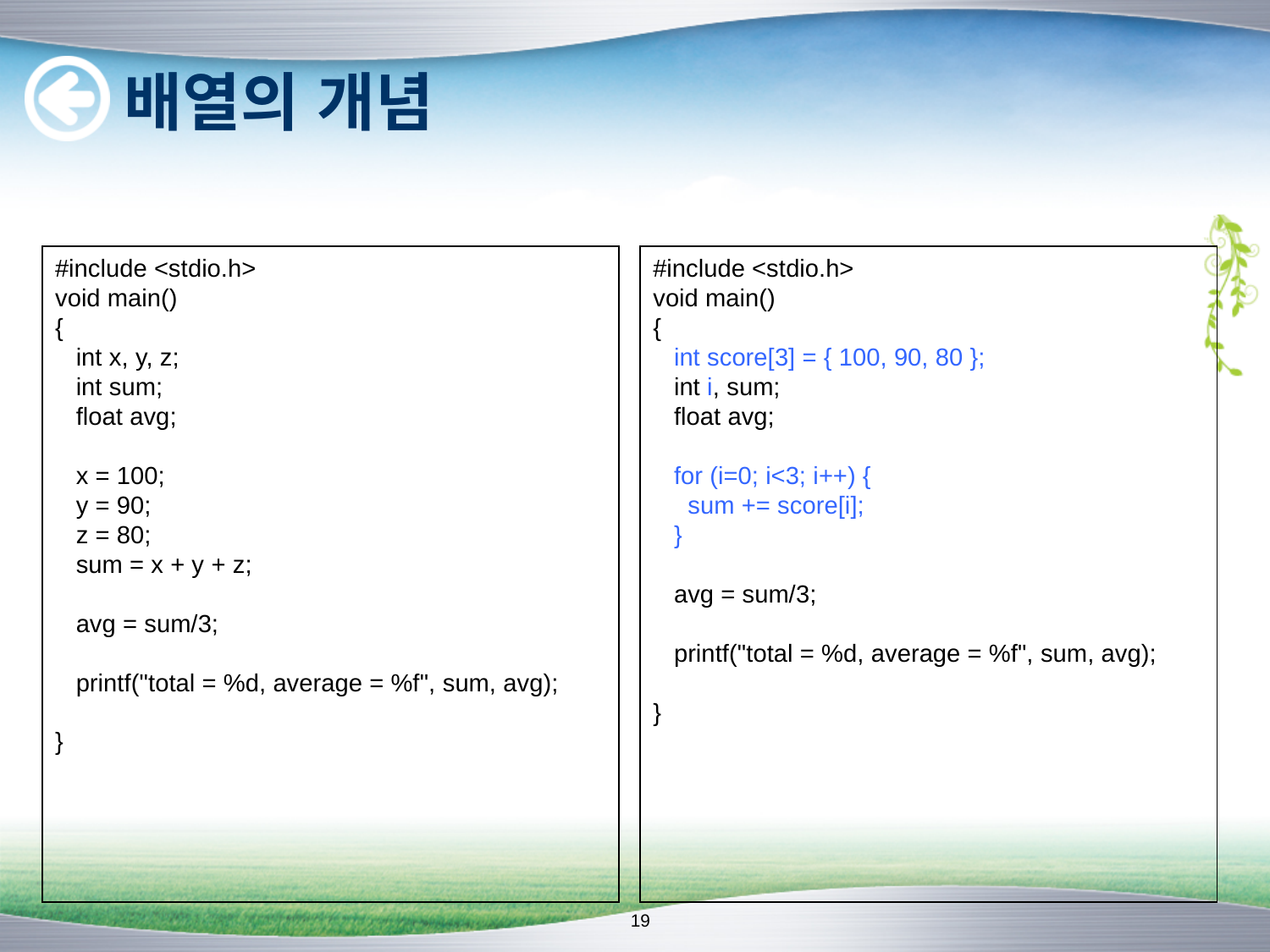

# 배열의 개념
#include <stdio.h>
void main()
{
   int x, y, z;
   int sum;
   float avg;

   x = 100;
   y = 90;
   z = 80;
   sum = x + y + z;

   avg = sum/3;

   printf("total = %d, average = %f", sum, avg);

}

#include <stdio.h>
void main()
{
   int score[3] = { 100, 90, 80 };
   int i, sum;
   float avg;

   for (i=0; i<3; i++) {
     sum += score[i];
   }

   avg = sum/3;

   printf("total = %d, average = %f", sum, avg);

}

19